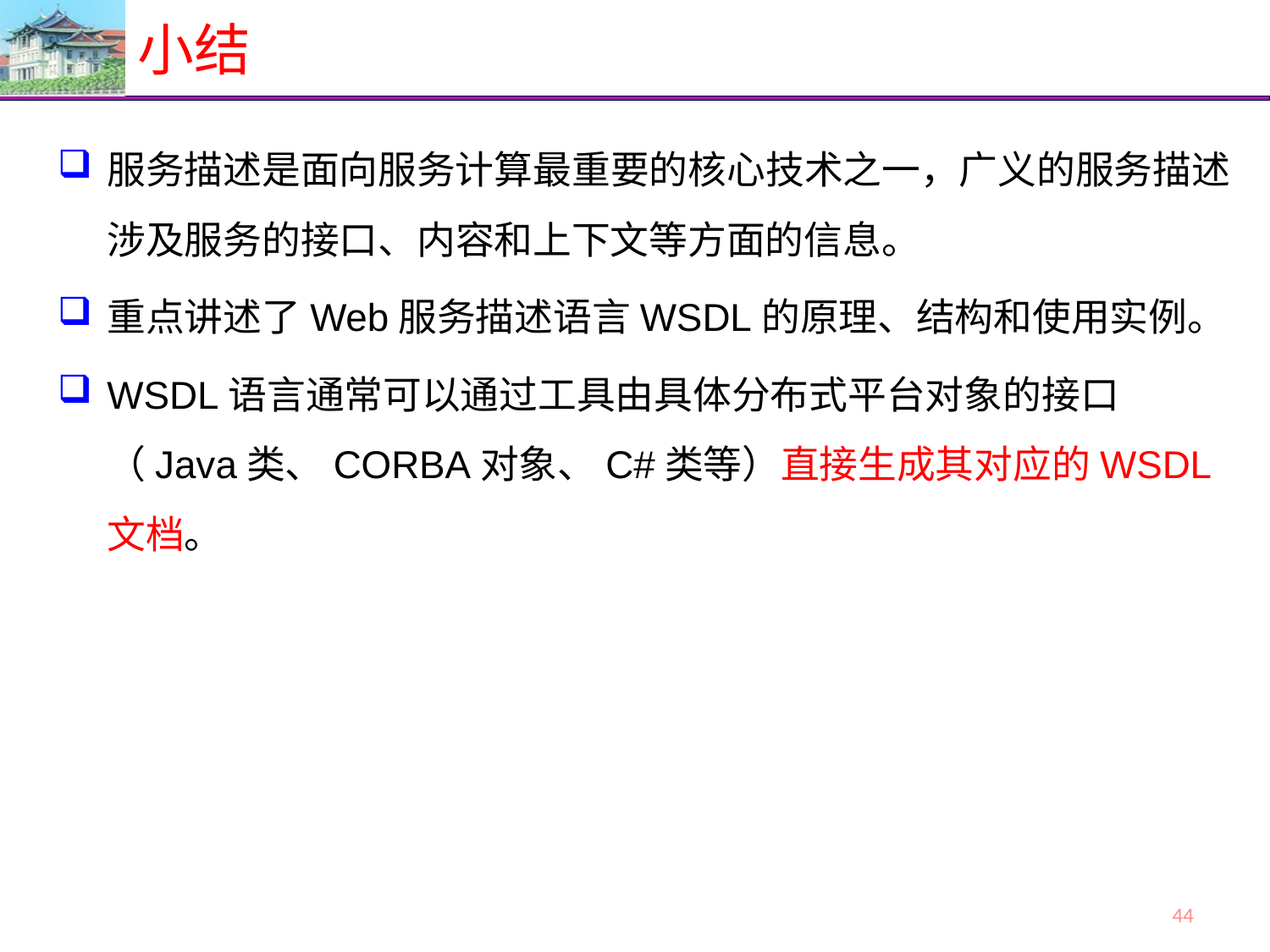

# 小结
服务描述是面向服务计算最重要的核心技术之一，广义的服务描述涉及服务的接口、内容和上下文等方面的信息。
重点讲述了Web服务描述语言WSDL的原理、结构和使用实例。
WSDL语言通常可以通过工具由具体分布式平台对象的接口（Java类、CORBA对象、C#类等）直接生成其对应的WSDL文档。
44